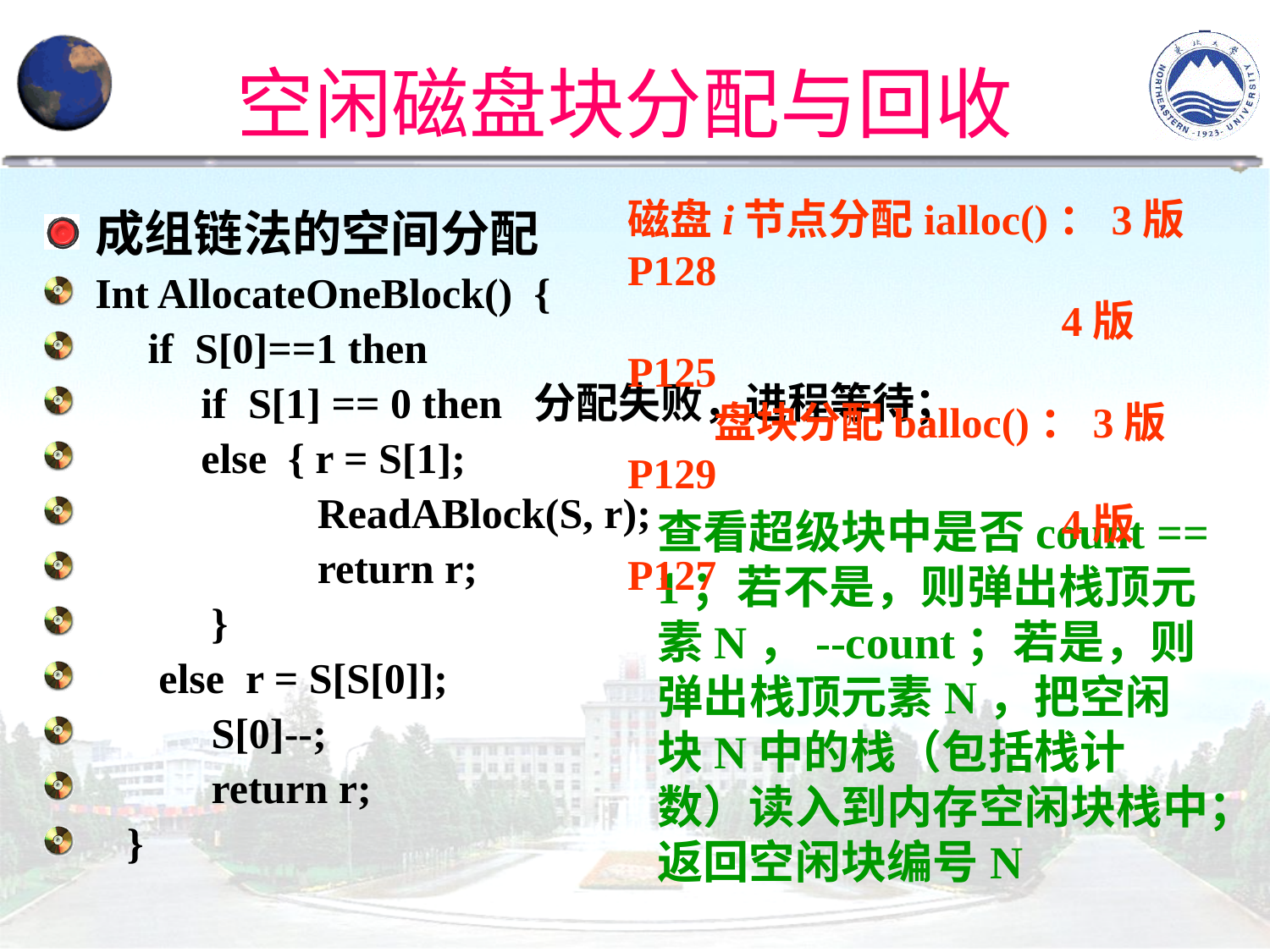

# 空闲磁盘块分配与回收
磁盘i节点分配ialloc()：3版P128
                                         4版P125
        盘块分配balloc()：3版P129
                                         4版P127
成组链法的空间分配
Int AllocateOneBlock()  {
     if  S[0]==1 then
          if  S[1] == 0 then  分配失败，进程等待；
          else  { r = S[1];
                     ReadABlock(S, r);
                     return r;
           }
      else  r = S[S[0]];
           S[0]--;
           return r;
   }
查看超级块中是否count == 1；若不是，则弹出栈顶元素N，--count；若是，则弹出栈顶元素N，把空闲块N中的栈（包括栈计数）读入到内存空闲块栈中；返回空闲块编号N